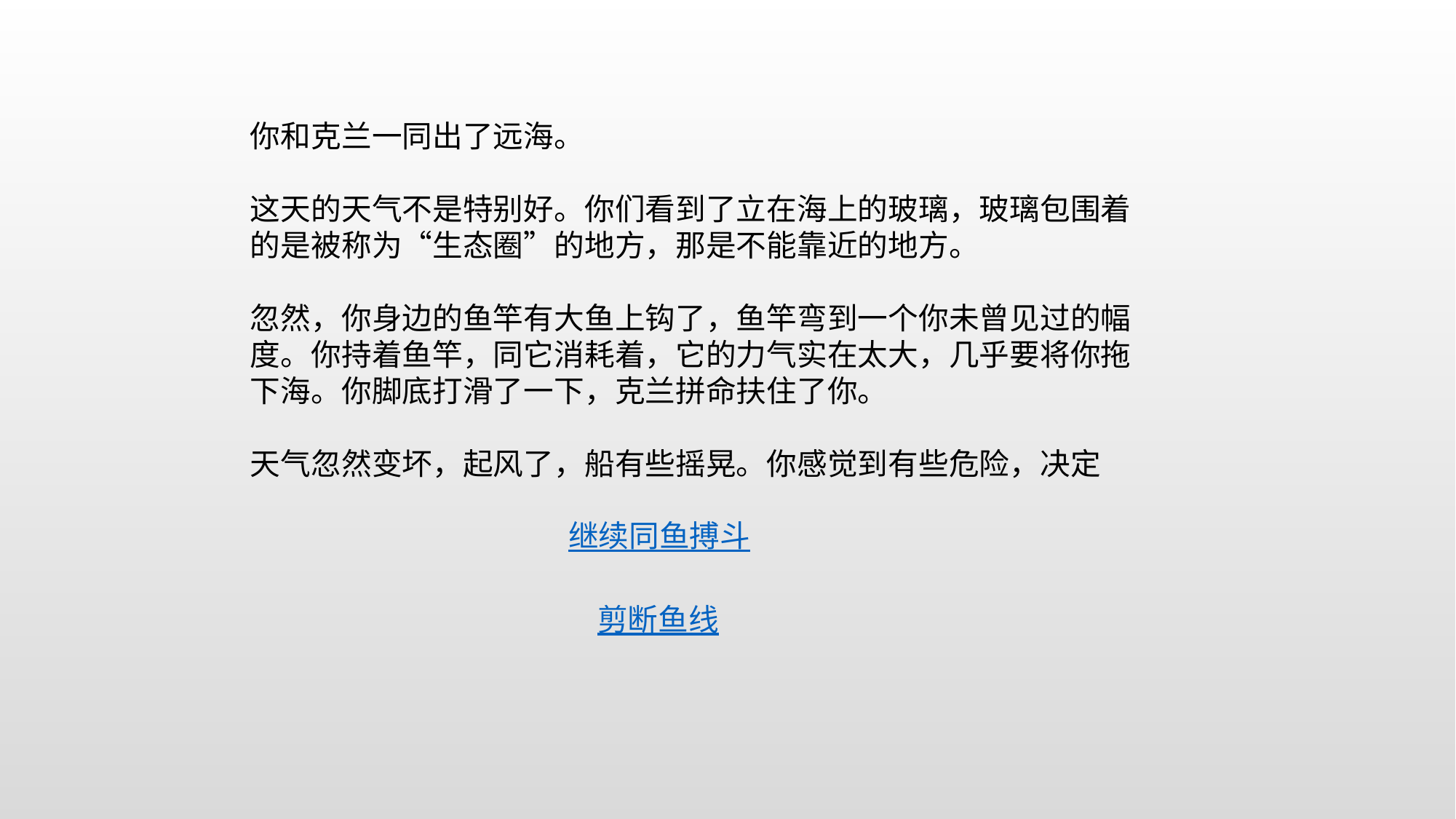

你和克兰一同出了远海。

这天的天气不是特别好。你们看到了立在海上的玻璃，玻璃包围着的是被称为“生态圈”的地方，那是不能靠近的地方。

忽然，你身边的鱼竿有大鱼上钩了，鱼竿弯到一个你未曾见过的幅度。你持着鱼竿，同它消耗着，它的力气实在太大，几乎要将你拖下海。你脚底打滑了一下，克兰拼命扶住了你。

天气忽然变坏，起风了，船有些摇晃。你感觉到有些危险，决定
继续同鱼搏斗
剪断鱼线